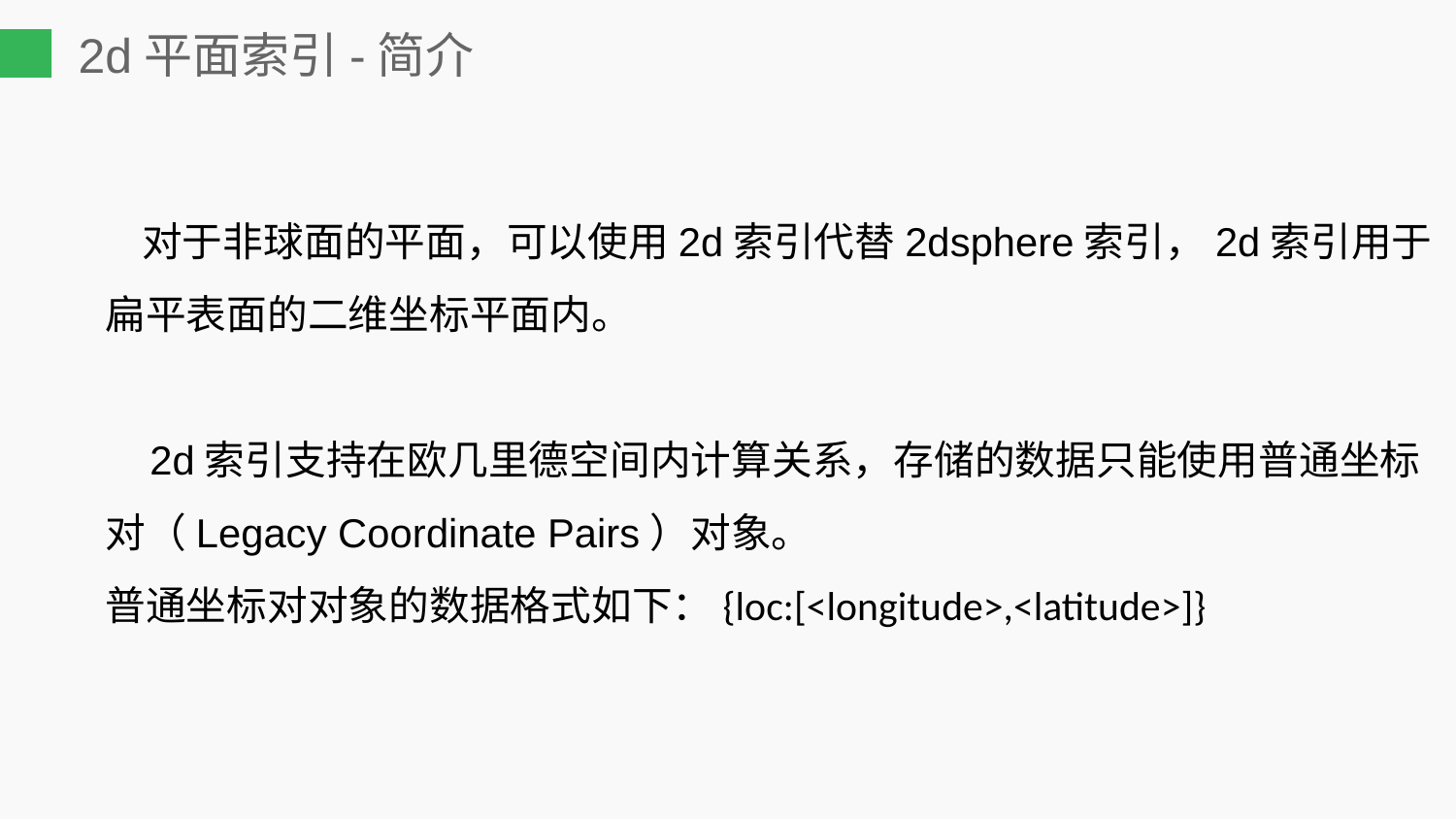

# 2d平面索引-简介
   对于非球面的平面，可以使用2d索引代替2dsphere索引，2d索引用于扁平表面的二维坐标平面内。

    2d索引支持在欧几里德空间内计算关系，存储的数据只能使用普通坐标对（Legacy Coordinate Pairs）对象。
普通坐标对对象的数据格式如下：{loc:[<longitude>,<latitude>]}